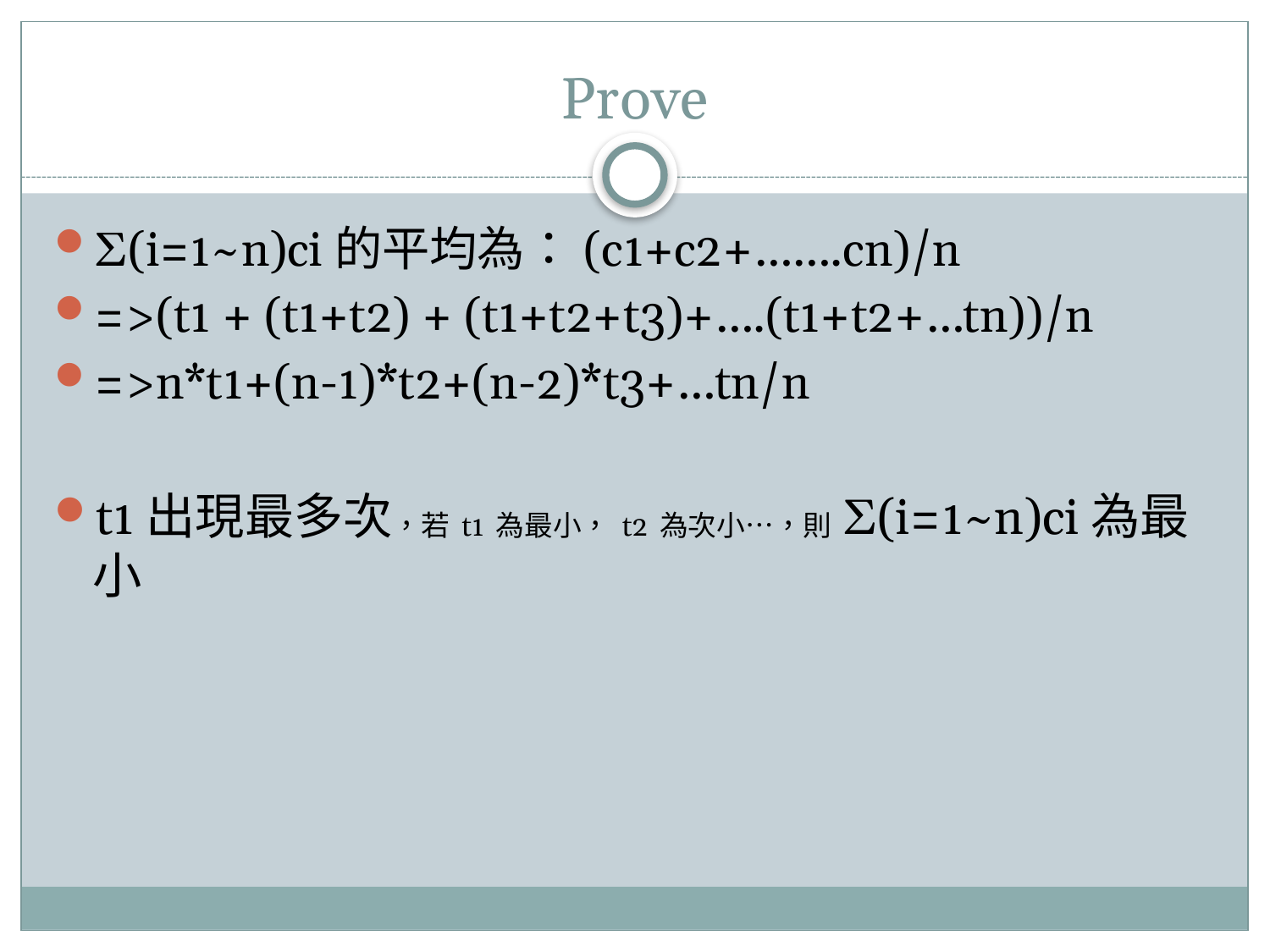

# Prove
Σ(i=1~n)ci的平均為：(c1+c2+…….cn)/n
=>(t1 + (t1+t2) + (t1+t2+t3)+….(t1+t2+…tn))/n
=>n*t1+(n-1)*t2+(n-2)*t3+…tn/n

t1出現最多次，若t1為最小，t2為次小…，則Σ(i=1~n)ci為最小